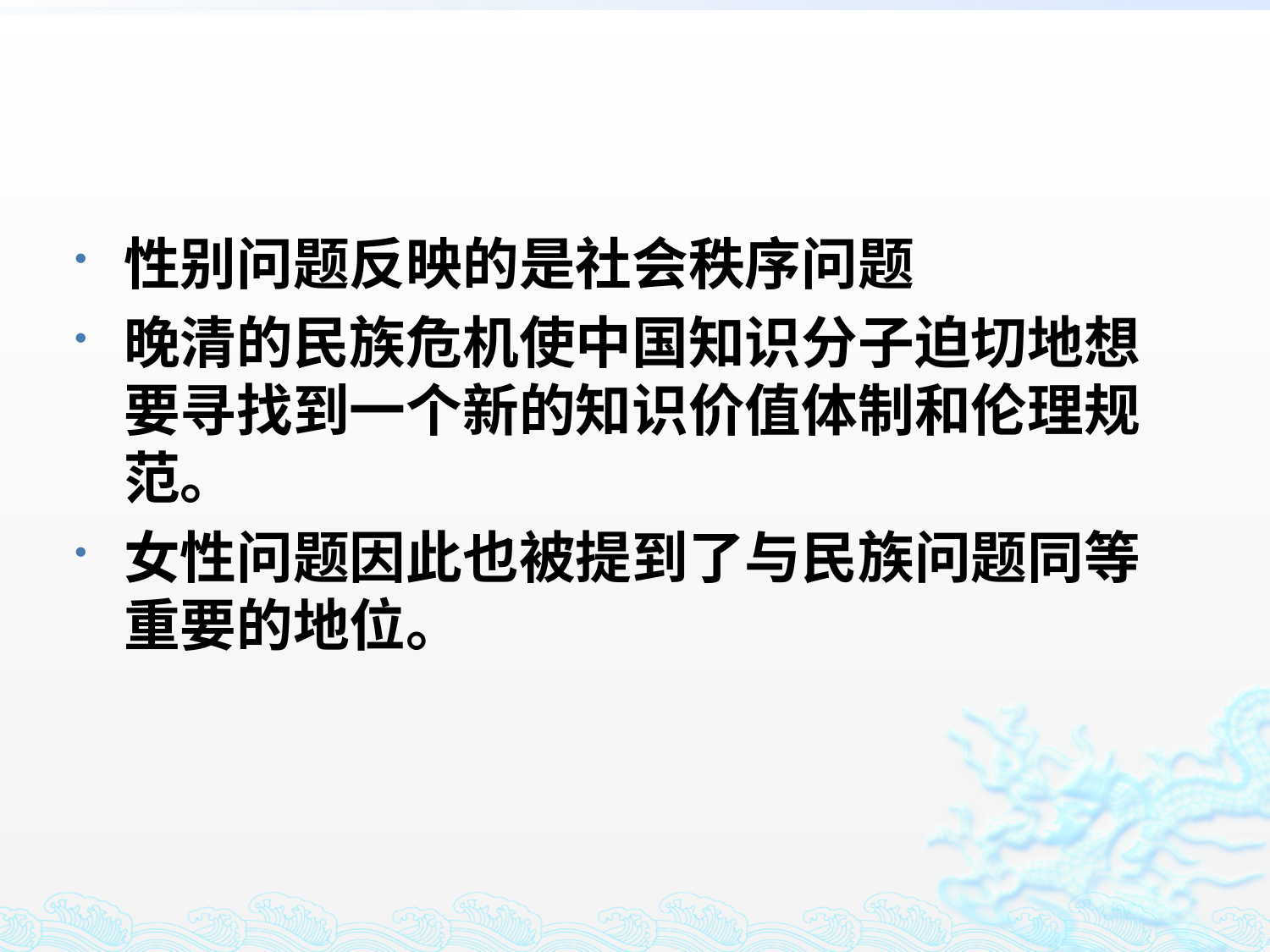

#
性别问题反映的是社会秩序问题
晚清的民族危机使中国知识分子迫切地想要寻找到一个新的知识价值体制和伦理规范。
女性问题因此也被提到了与民族问题同等重要的地位。